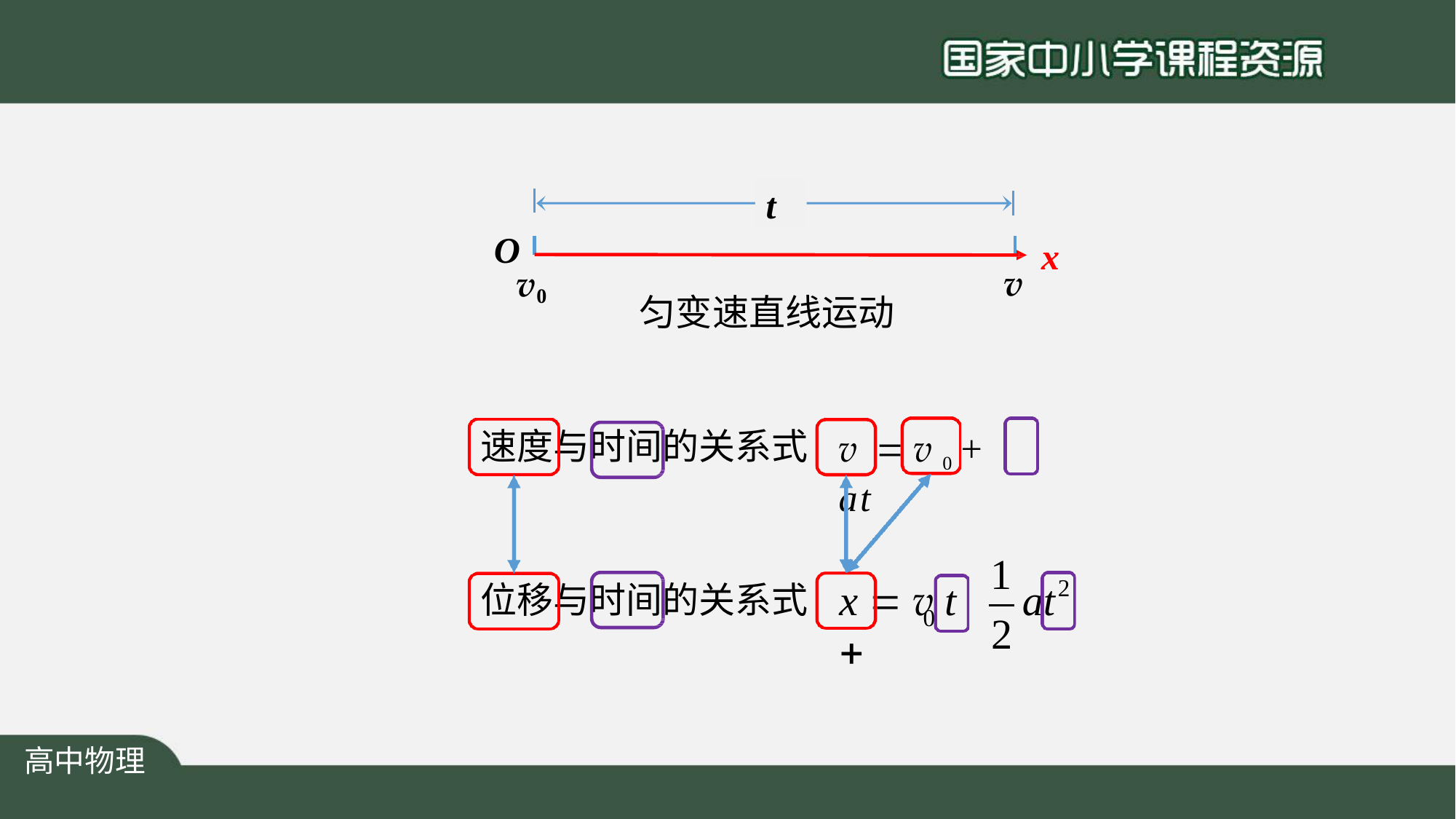

t

O
x

v
v0
匀变速直线运动

速度与时间的关系式
v	=	v 0 + at
1
2
2

x = v t +
at

位移与时间的关系式
0

高中物理